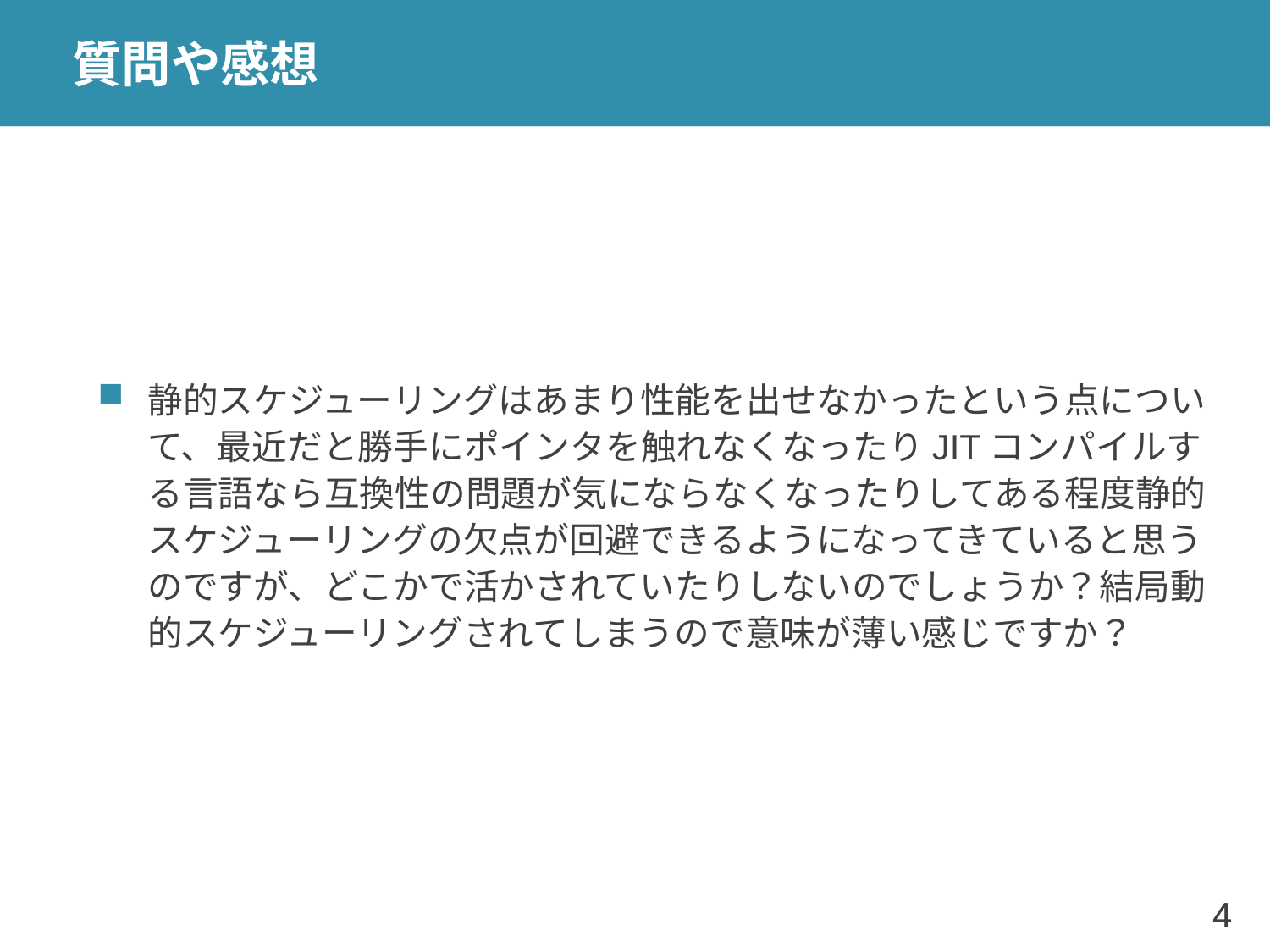

# 質問や感想
静的スケジューリングはあまり性能を出せなかったという点について、最近だと勝手にポインタを触れなくなったりJITコンパイルする言語なら互換性の問題が気にならなくなったりしてある程度静的スケジューリングの欠点が回避できるようになってきていると思うのですが、どこかで活かされていたりしないのでしょうか？結局動的スケジューリングされてしまうので意味が薄い感じですか？